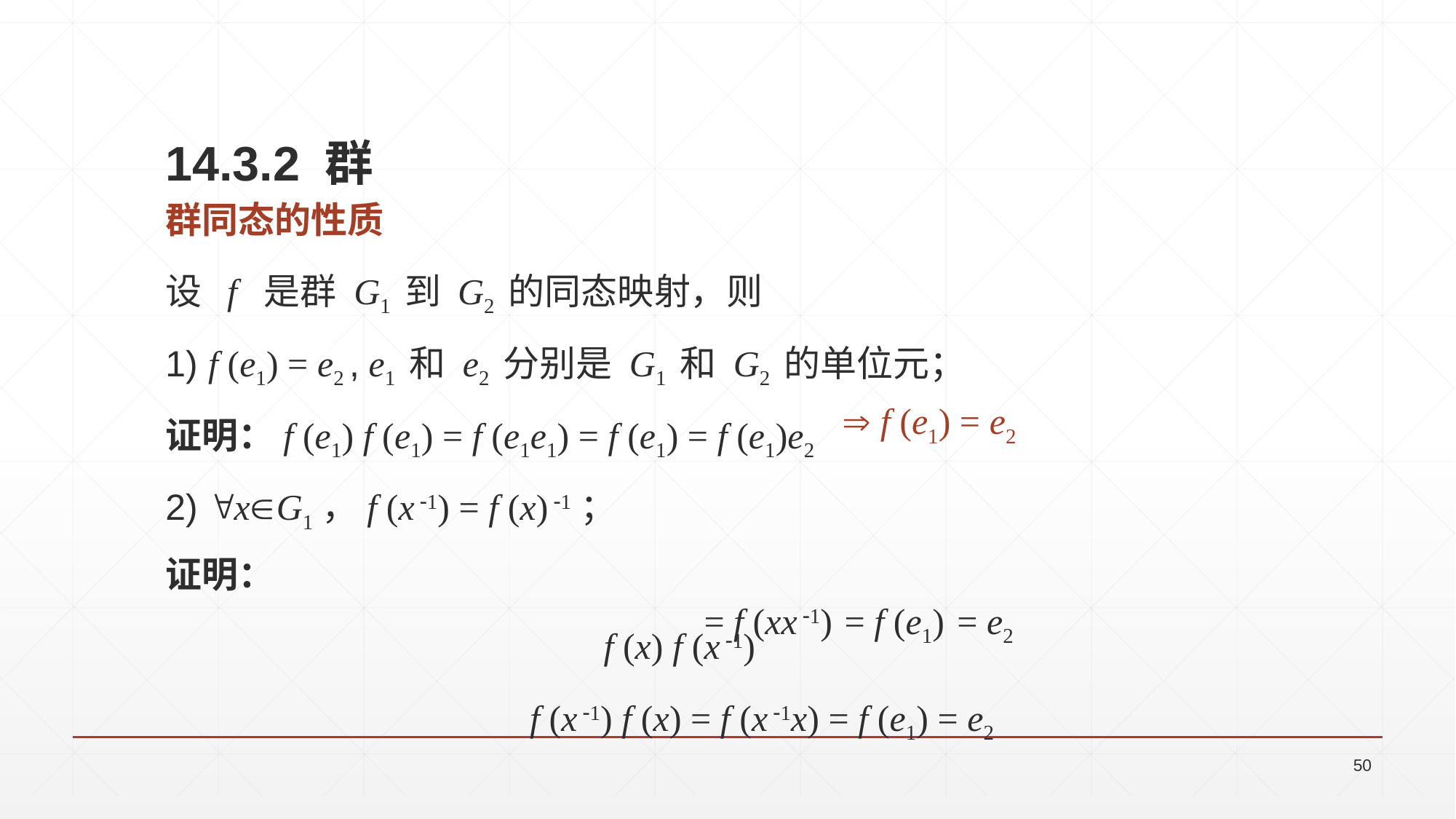

14.3.2 群
群同态的性质
设  f  是群 G1 到 G2 的同态映射，则
1) f (e1) = e2 , e1 和 e2 分别是 G1 和 G2 的单位元；
证明：f (e1) f (e1) = f (e1e1) = f (e1) = f (e1)e2
2) ∀x∈G1，f (x −1) = f (x) −1；
证明：
				     f (x) f (x −1)
              f (x −1) f (x) = f (x −1x) = f (e1) = e2

⇒ f (e1) = e2
= e2
= f (e1)
= f (xx −1)
50